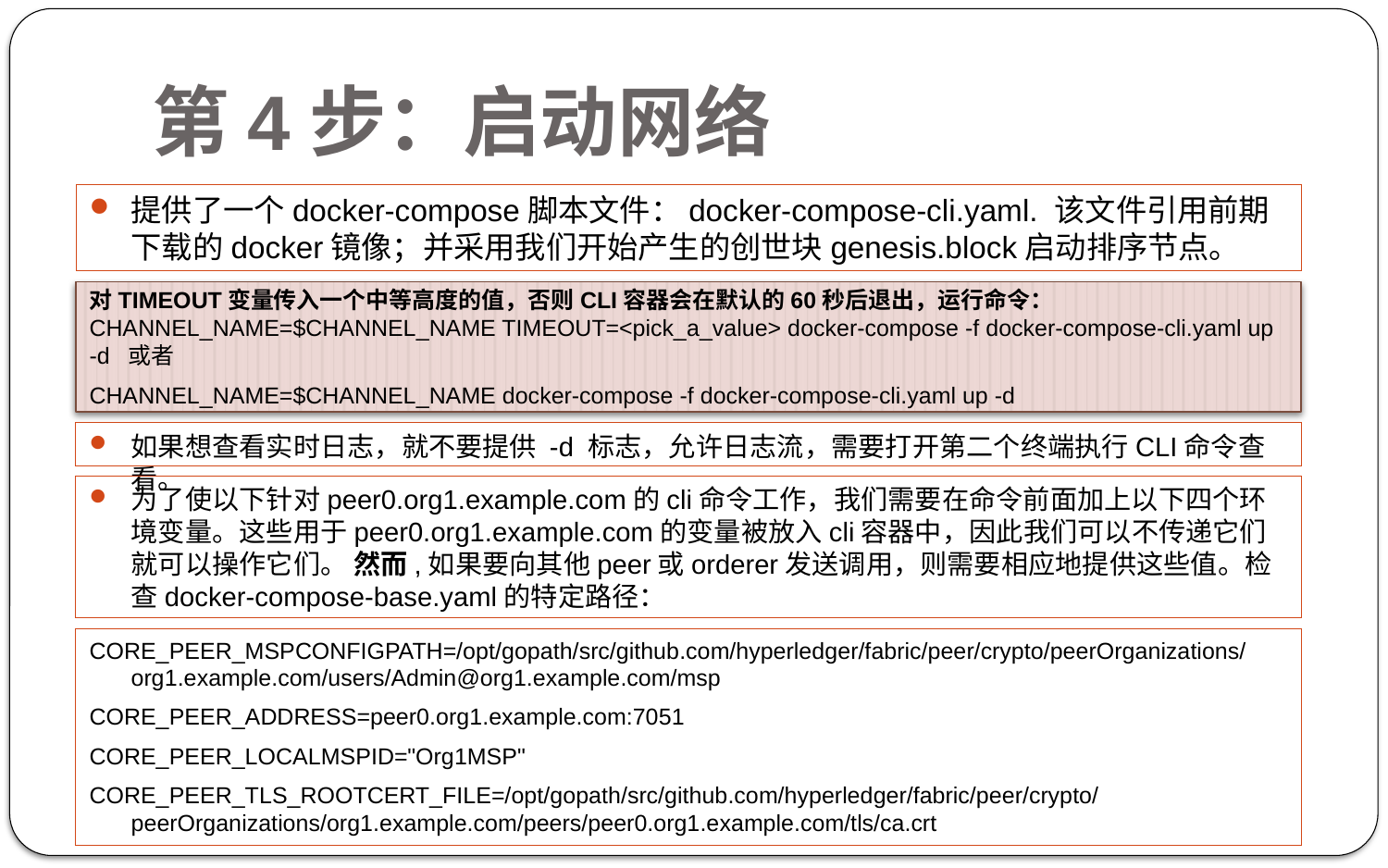

# 第4步：启动网络
提供了一个docker-compose脚本文件：docker-compose-cli.yaml. 该文件引用前期下载的docker镜像；并采用我们开始产生的创世块genesis.block启动排序节点。
对TIMEOUT变量传入一个中等高度的值，否则CLI容器会在默认的60秒后退出，运行命令：
CHANNEL_NAME=$CHANNEL_NAME TIMEOUT=<pick_a_value> docker-compose -f docker-compose-cli.yaml up -d  或者
CHANNEL_NAME=$CHANNEL_NAME docker-compose -f docker-compose-cli.yaml up -d
如果想查看实时日志，就不要提供 -d 标志，允许日志流，需要打开第二个终端执行CLI命令查看。
为了使以下针对peer0.org1.example.com的cli命令工作，我们需要在命令前面加上以下四个环境变量。这些用于peer0.org1.example.com的变量被放入cli容器中，因此我们可以不传递它们就可以操作它们。 然而,如果要向其他peer或orderer发送调用，则需要相应地提供这些值。检查docker-compose-base.yaml的特定路径：
CORE_PEER_MSPCONFIGPATH=/opt/gopath/src/github.com/hyperledger/fabric/peer/crypto/peerOrganizations/org1.example.com/users/Admin@org1.example.com/msp
CORE_PEER_ADDRESS=peer0.org1.example.com:7051
CORE_PEER_LOCALMSPID="Org1MSP"
CORE_PEER_TLS_ROOTCERT_FILE=/opt/gopath/src/github.com/hyperledger/fabric/peer/crypto/peerOrganizations/org1.example.com/peers/peer0.org1.example.com/tls/ca.crt